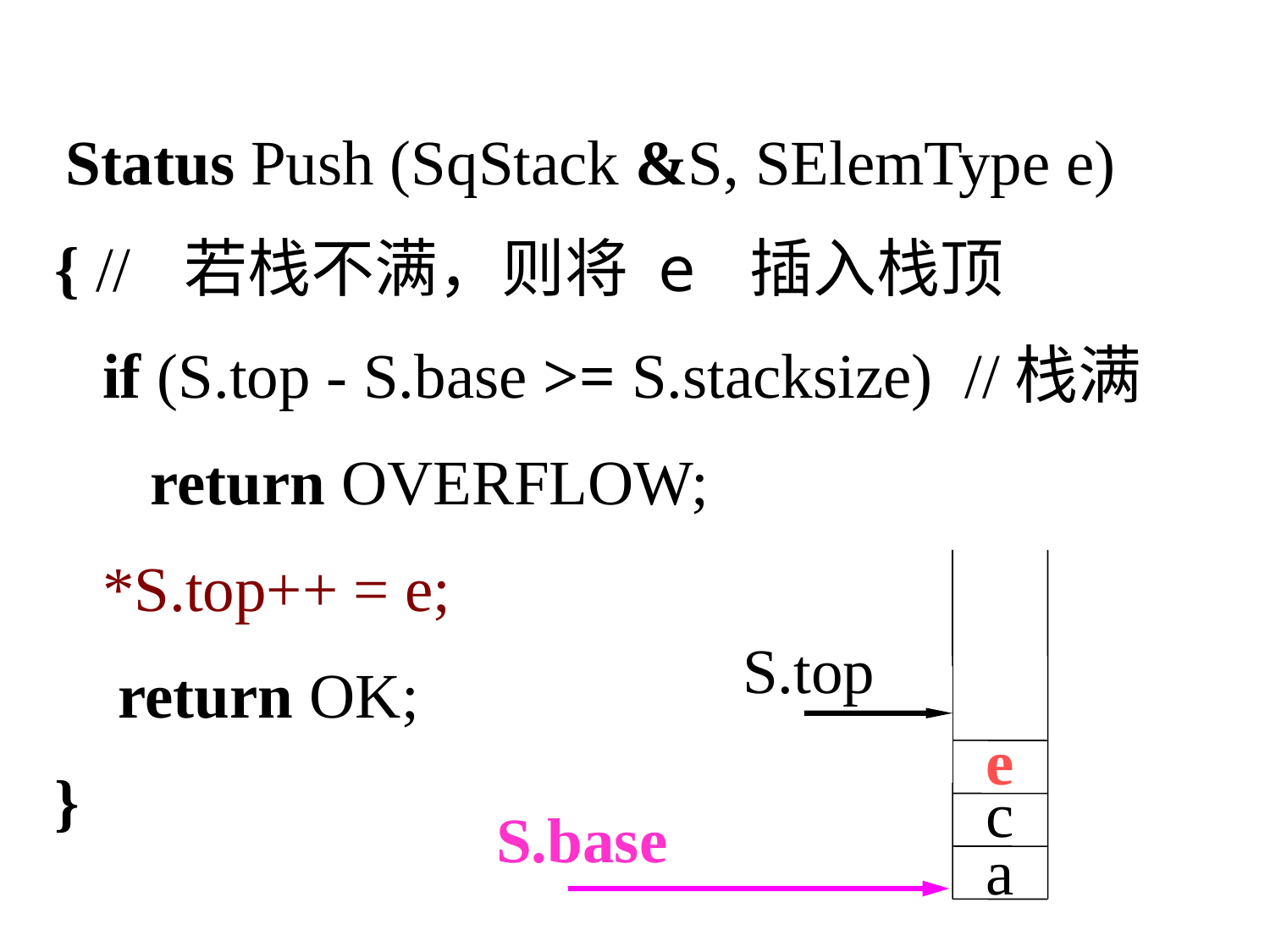

Status Push (SqStack &S, SElemType e)
{ // 若栈不满，则将 e 插入栈顶
   if (S.top - S.base >= S.stacksize)  //栈满
      return OVERFLOW;
   *S.top++ = e;
    return OK;
}

c
a
S.top

S.top

e
S.base